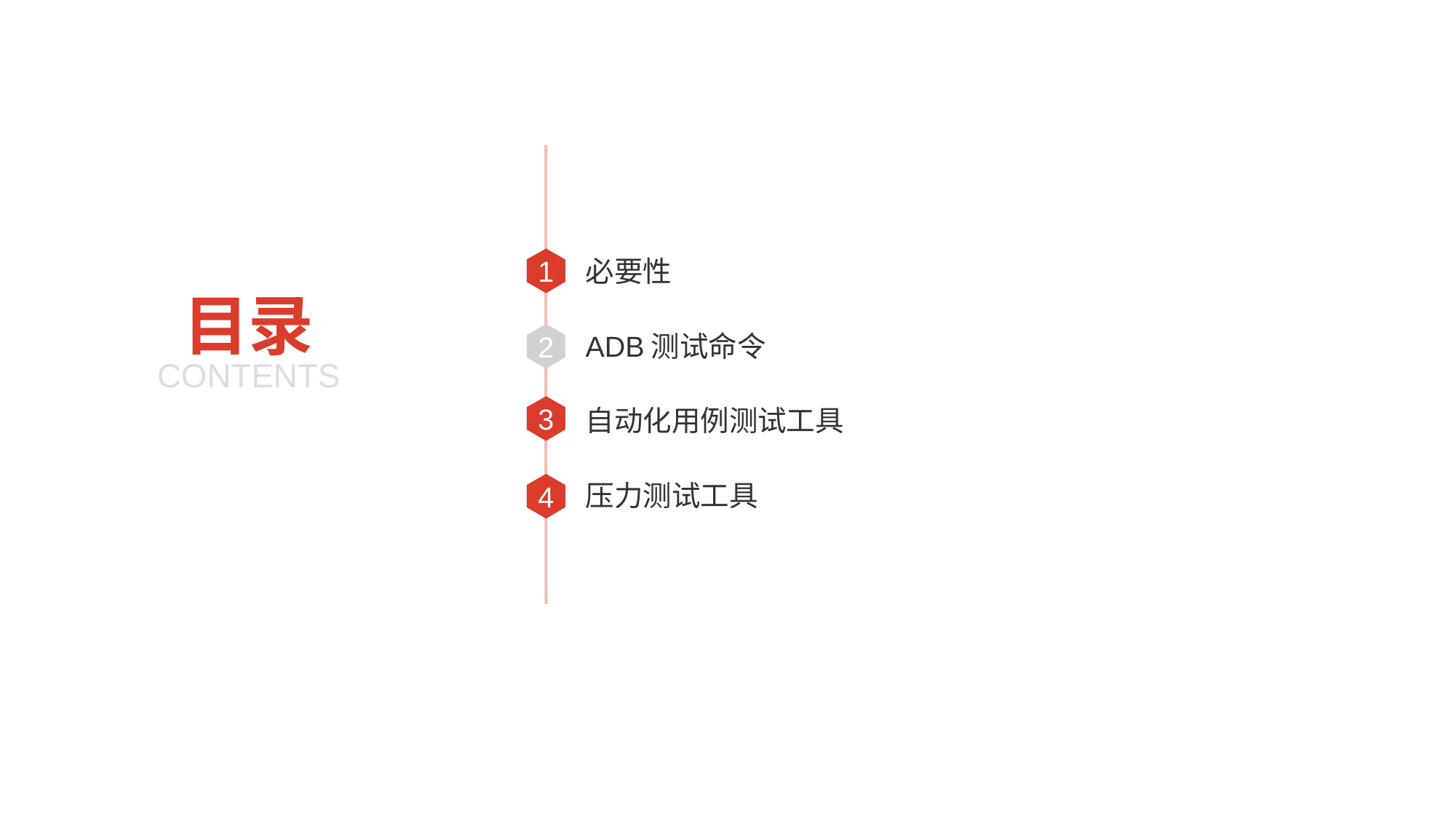

必要性
1

目录
ADB测试命令
2

CONTENTS
自动化用例测试工具
3

压力测试工具
4